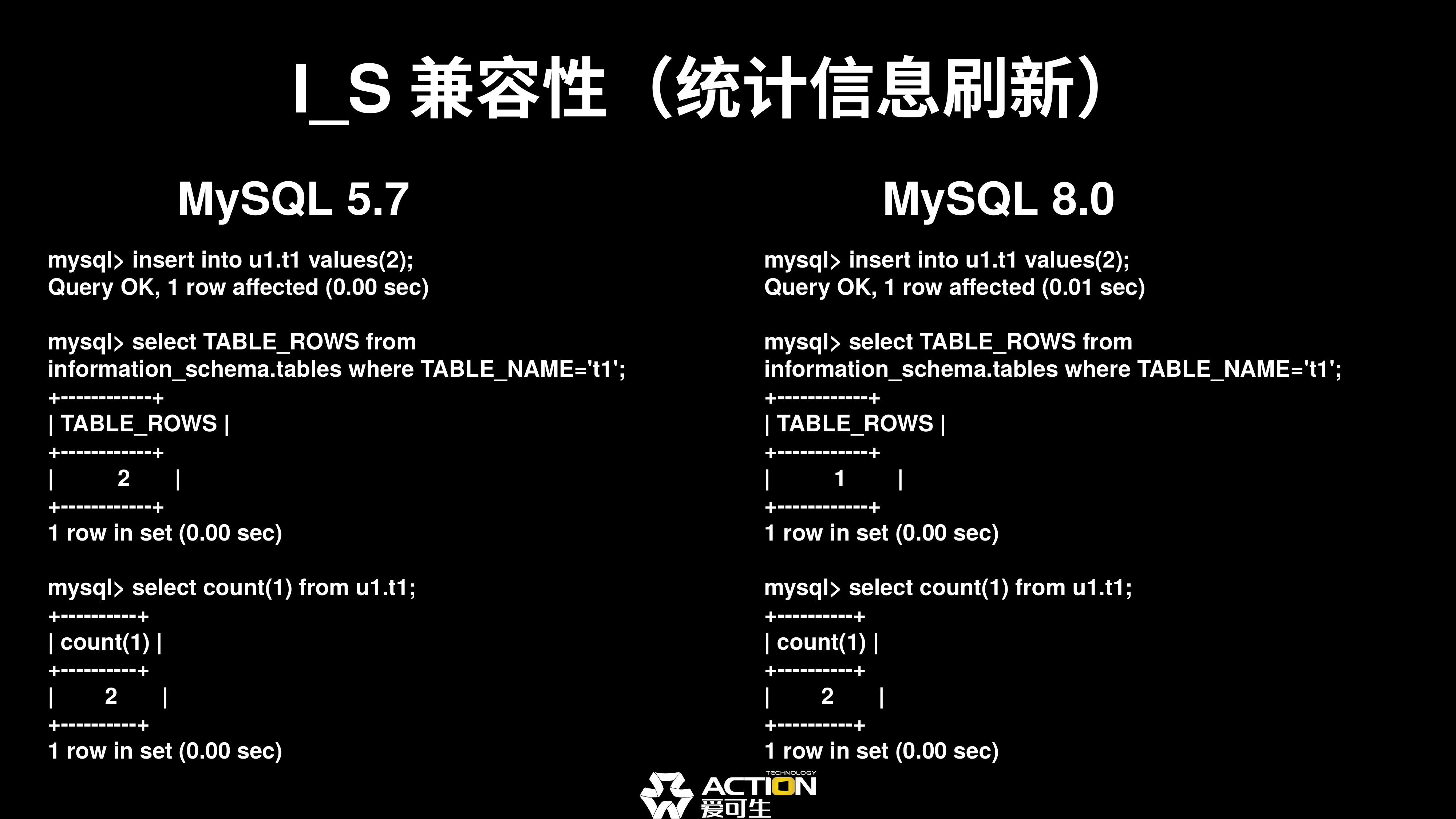

# I_S兼容性（统计信息刷新）
MySQL 5.7
MySQL 8.0
mysql> insert into u1.t1 values(2);
Query OK, 1 row affected (0.00 sec)

mysql> select TABLE_ROWS from information_schema.tables where TABLE_NAME='t1';
+------------+
| TABLE_ROWS |
+------------+
|          2       |
+------------+
1 row in set (0.00 sec)

mysql> select count(1) from u1.t1;
+----------+
| count(1) |
+----------+
|        2       |
+----------+
1 row in set (0.00 sec)
mysql> insert into u1.t1 values(2);
Query OK, 1 row affected (0.01 sec)

mysql> select TABLE_ROWS from information_schema.tables where TABLE_NAME='t1';
+------------+
| TABLE_ROWS |
+------------+
|          1        |
+------------+
1 row in set (0.00 sec)

mysql> select count(1) from u1.t1;
+----------+
| count(1) |
+----------+
|        2       |
+----------+
1 row in set (0.00 sec)